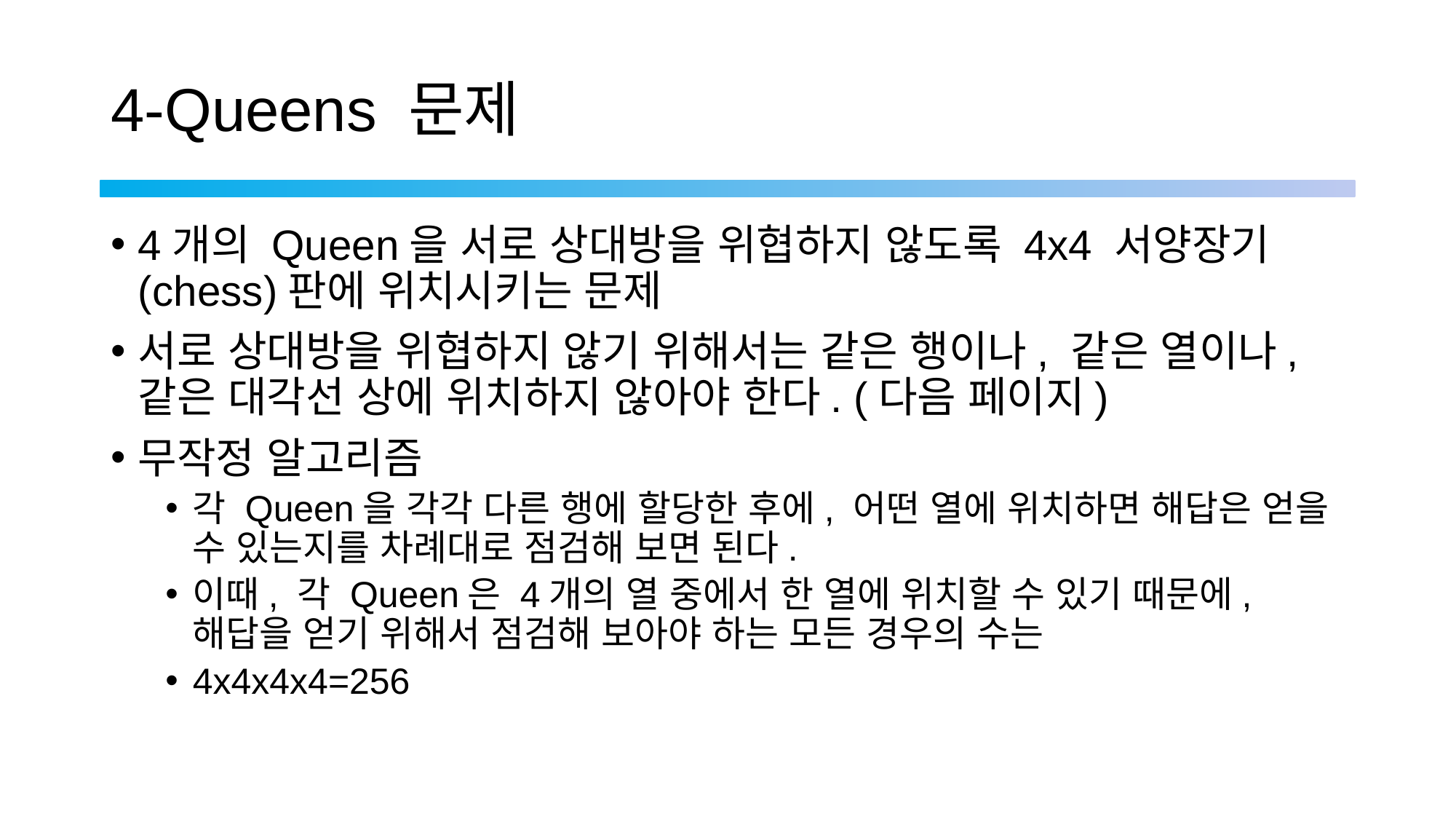

# 4-Queens 문제
4개의 Queen을 서로 상대방을 위협하지 않도록 4x4 서양장기(chess)판에 위치시키는 문제
서로 상대방을 위협하지 않기 위해서는 같은 행이나, 같은 열이나, 같은 대각선 상에 위치하지 않아야 한다. (다음 페이지)
무작정 알고리즘
각 Queen을 각각 다른 행에 할당한 후에, 어떤 열에 위치하면 해답은 얻을 수 있는지를 차례대로 점검해 보면 된다.
이때, 각 Queen은 4개의 열 중에서 한 열에 위치할 수 있기 때문에,해답을 얻기 위해서 점검해 보아야 하는 모든 경우의 수는
4x4x4x4=256